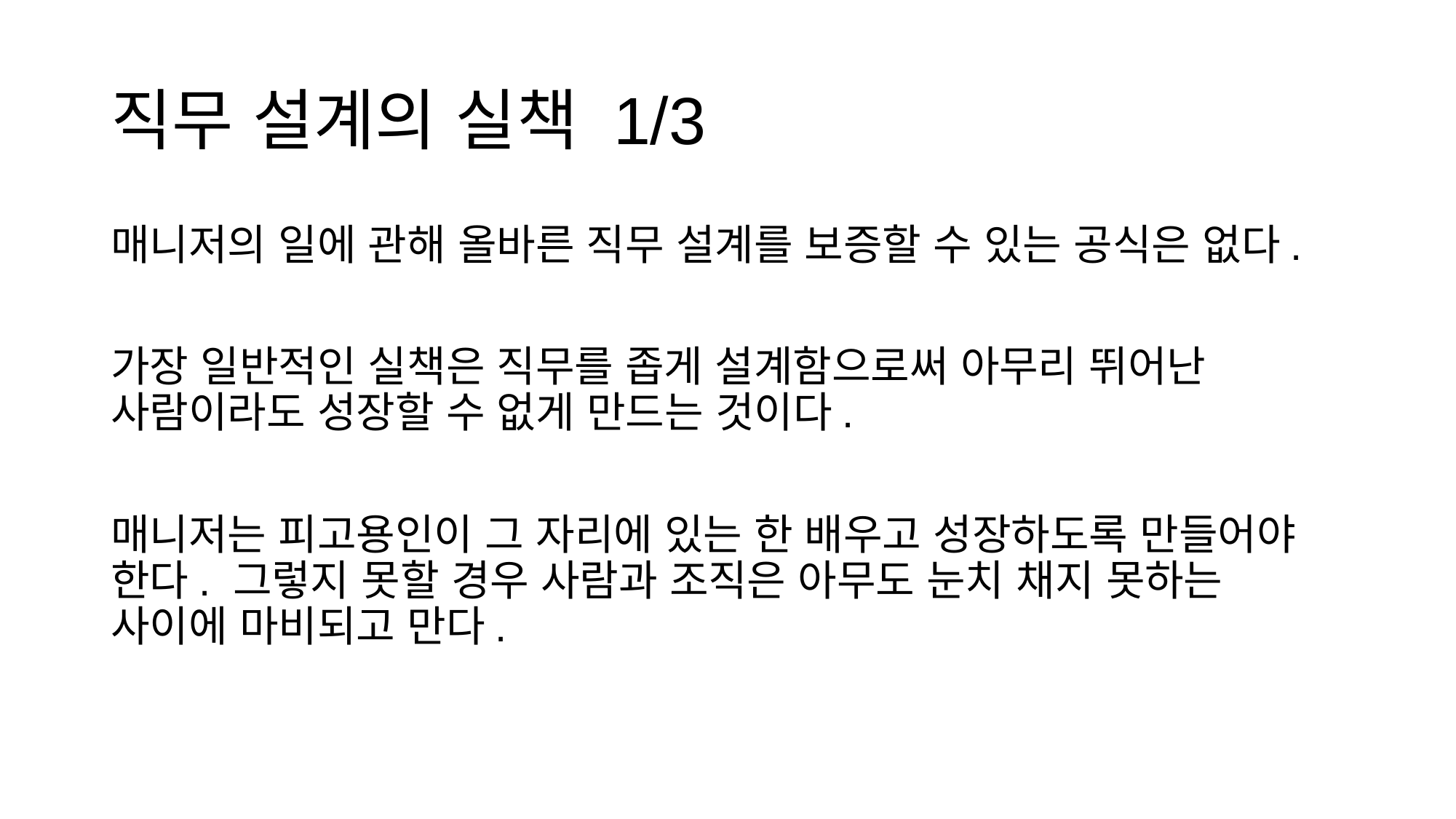

# 직무 설계의 실책 1/3
매니저의 일에 관해 올바른 직무 설계를 보증할 수 있는 공식은 없다.

가장 일반적인 실책은 직무를 좁게 설계함으로써 아무리 뛰어난 사람이라도 성장할 수 없게 만드는 것이다.

매니저는 피고용인이 그 자리에 있는 한 배우고 성장하도록 만들어야 한다. 그렇지 못할 경우 사람과 조직은 아무도 눈치 채지 못하는 사이에 마비되고 만다.